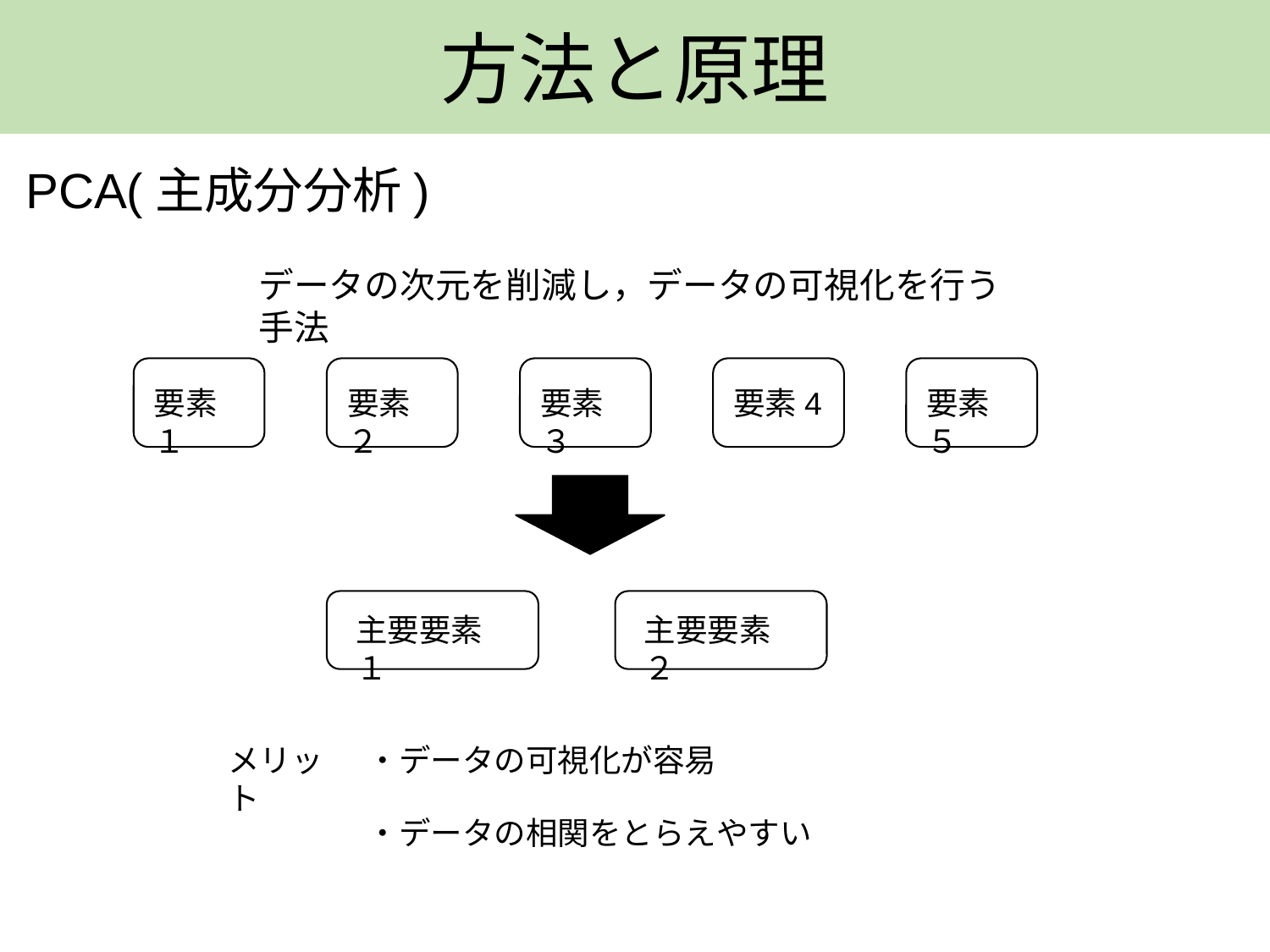

方法と原理
PCA(主成分分析)
データの次元を削減し，データの可視化を行う手法

要素１

要素２

要素３

要素4

要素５

主要要素２

主要要素１
メリット
・データの可視化が容易
・データの相関をとらえやすい